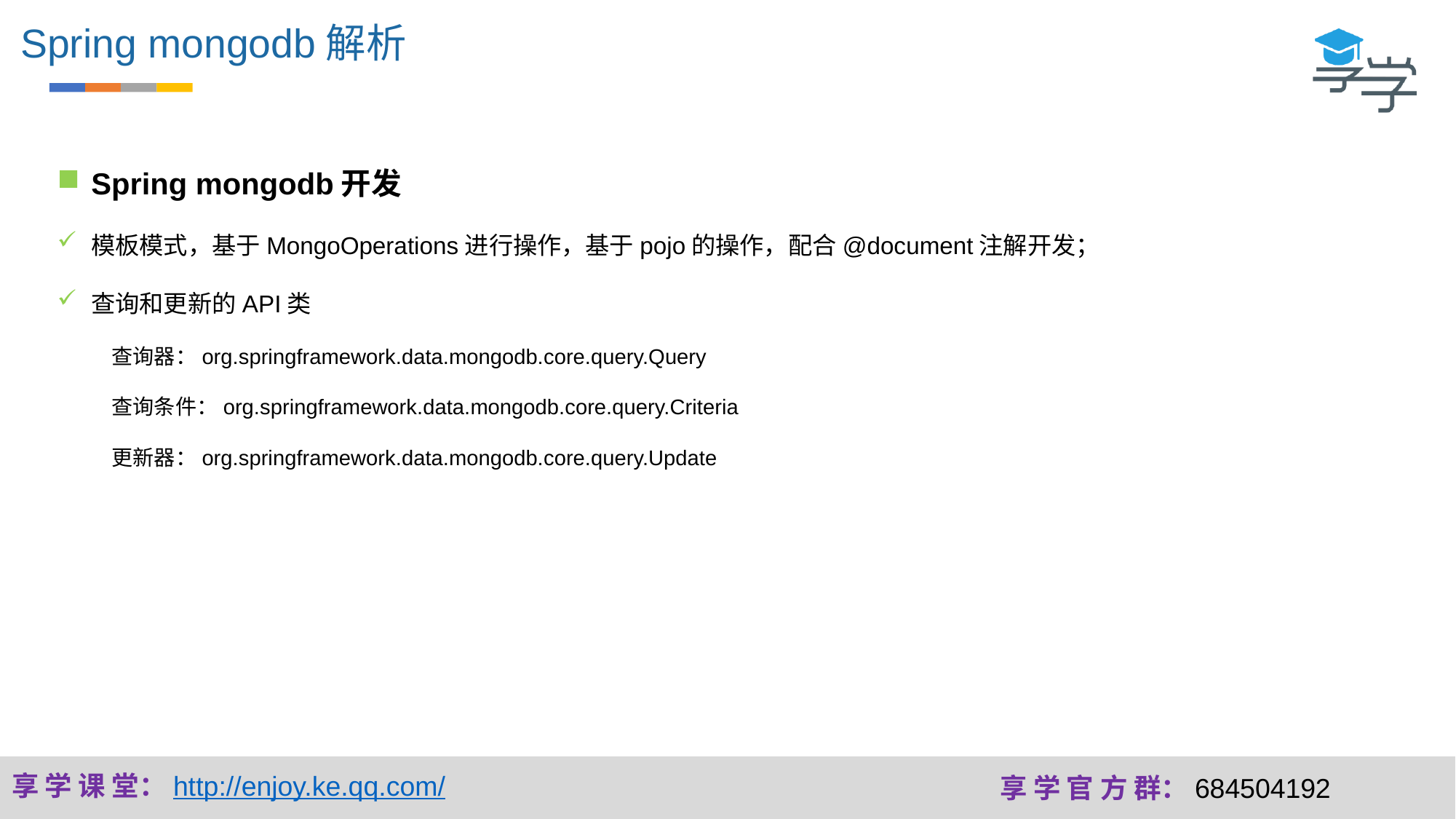

Spring mongodb解析

Spring mongodb开发
模板模式，基于MongoOperations进行操作，基于pojo的操作，配合@document注解开发；
查询和更新的API类
查询器：org.springframework.data.mongodb.core.query.Query
查询条件：org.springframework.data.mongodb.core.query.Criteria
更新器：org.springframework.data.mongodb.core.query.Update